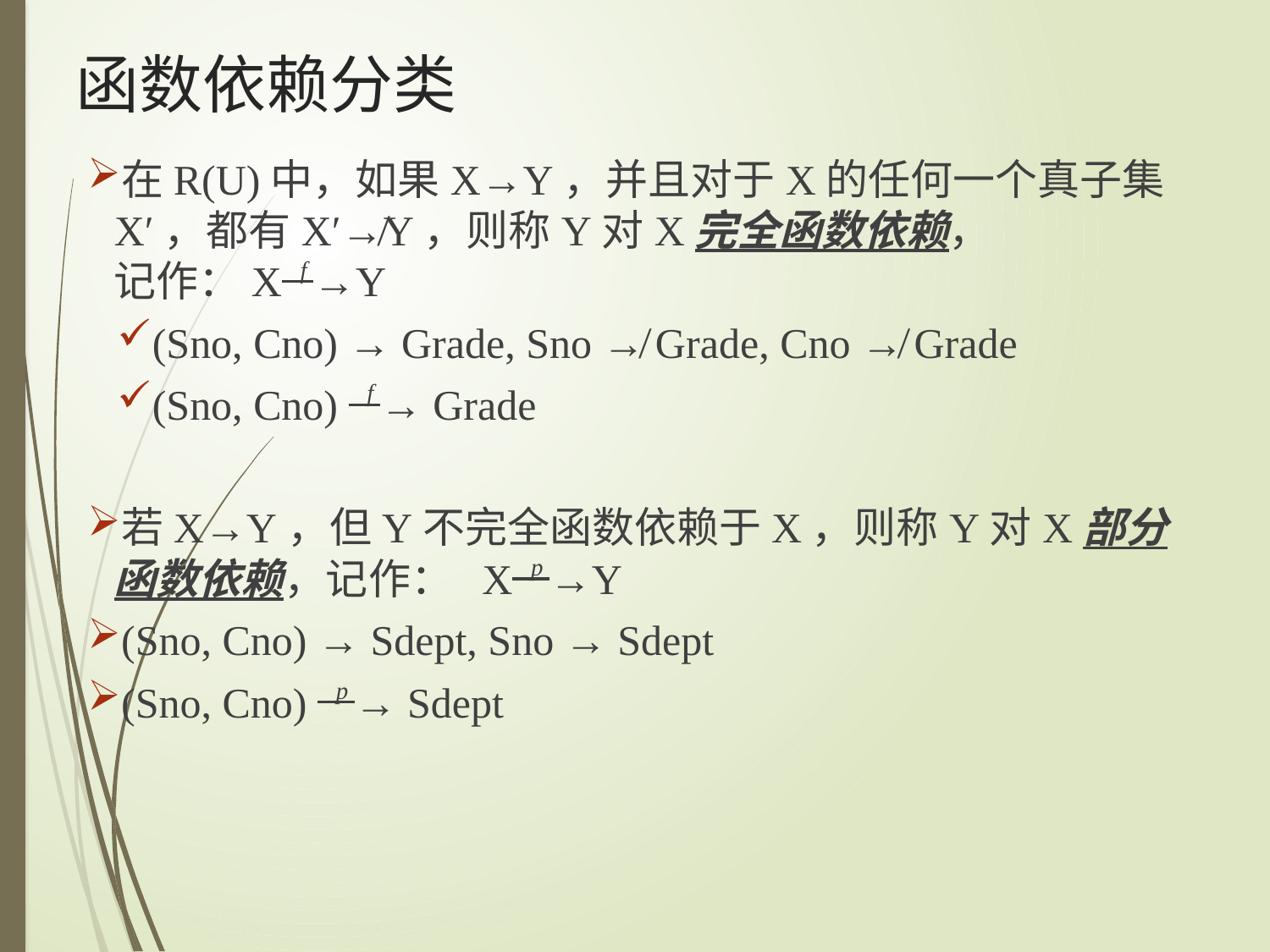

函数依赖分类
在R(U)中，如果X→Y，并且对于X的任何一个真子集X′，都有X′↛Y，则称Y对X完全函数依赖，
记作：X   f →Y
(Sno, Cno) → Grade, Sno ↛ Grade, Cno ↛ Grade
(Sno, Cno)    f → Grade

若X→Y，但Y不完全函数依赖于X，则称Y对X部分函数依赖，记作：  X   p →Y
(Sno, Cno) → Sdept, Sno → Sdept
(Sno, Cno)    p → Sdept